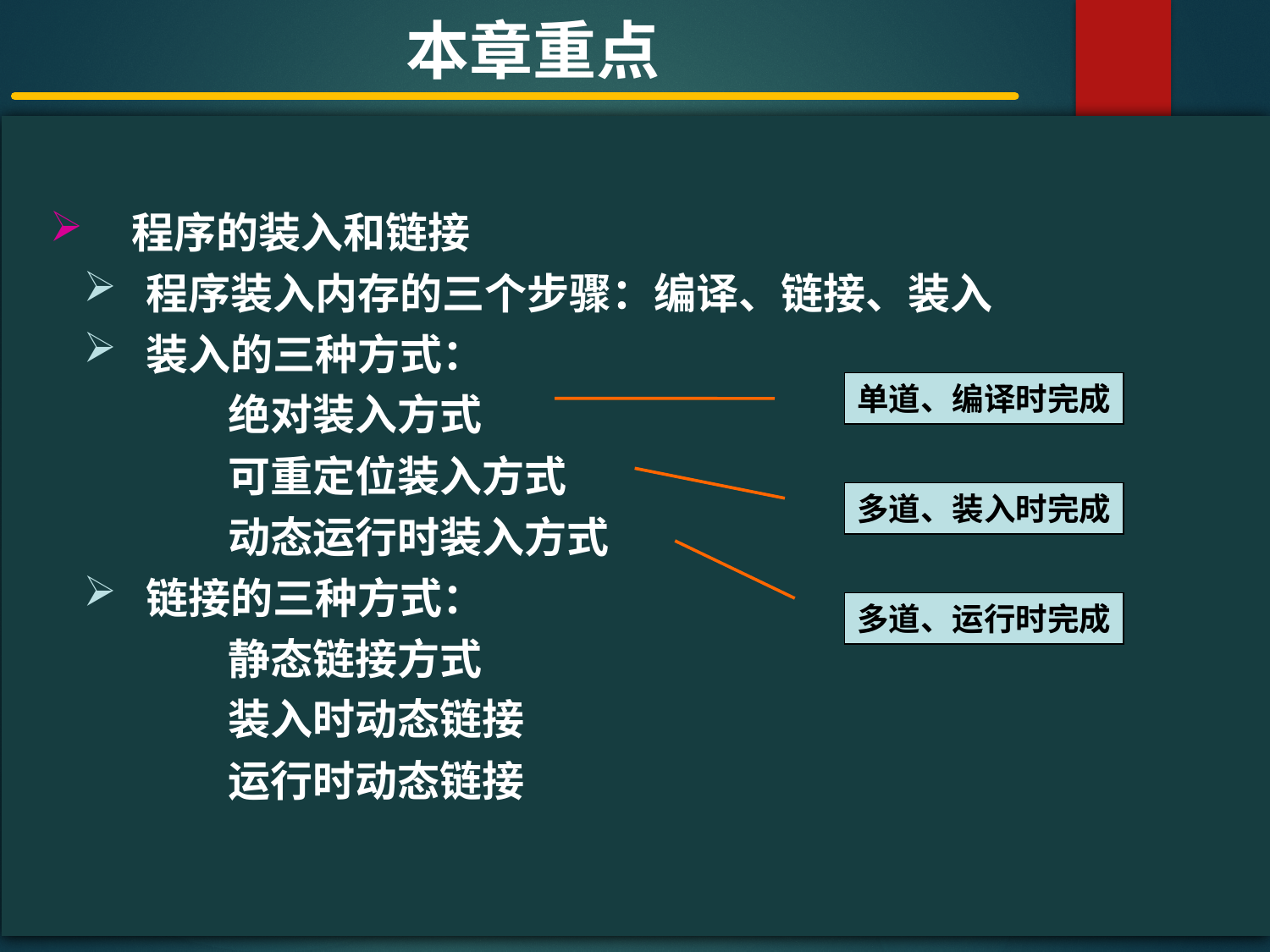

本章重点
#
    程序的装入和链接
  程序装入内存的三个步骤：编译、链接、装入
  装入的三种方式：
           绝对装入方式
           可重定位装入方式
           动态运行时装入方式
  链接的三种方式：
           静态链接方式
           装入时动态链接
           运行时动态链接

单道、编译时完成

多道、装入时完成

多道、运行时完成